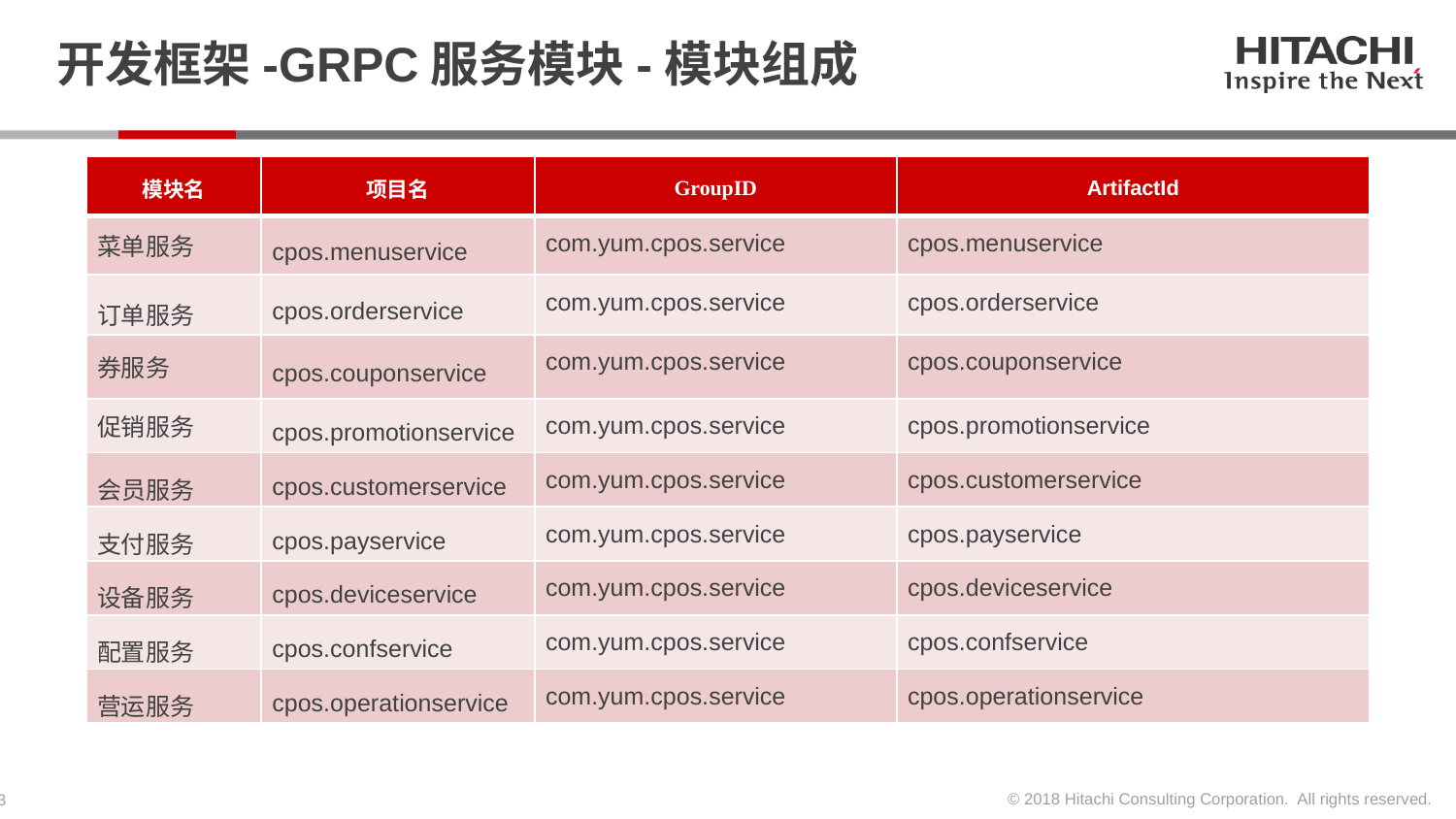

# 开发框架-GRPC服务模块-模块组成
| 模块名 | 项目名 | GroupID | ArtifactId |
| --- | --- | --- | --- |
| 菜单服务 | cpos.menuservice | com.yum.cpos.service | cpos.menuservice |
| 订单服务 | cpos.orderservice | com.yum.cpos.service | cpos.orderservice |
| 券服务 | cpos.couponservice | com.yum.cpos.service | cpos.couponservice |
| 促销服务 | cpos.promotionservice | com.yum.cpos.service | cpos.promotionservice |
| 会员服务 | cpos.customerservice | com.yum.cpos.service | cpos.customerservice |
| 支付服务 | cpos.payservice | com.yum.cpos.service | cpos.payservice |
| 设备服务 | cpos.deviceservice | com.yum.cpos.service | cpos.deviceservice |
| 配置服务 | cpos.confservice | com.yum.cpos.service | cpos.confservice |
| 营运服务 | cpos.operationservice | com.yum.cpos.service | cpos.operationservice |